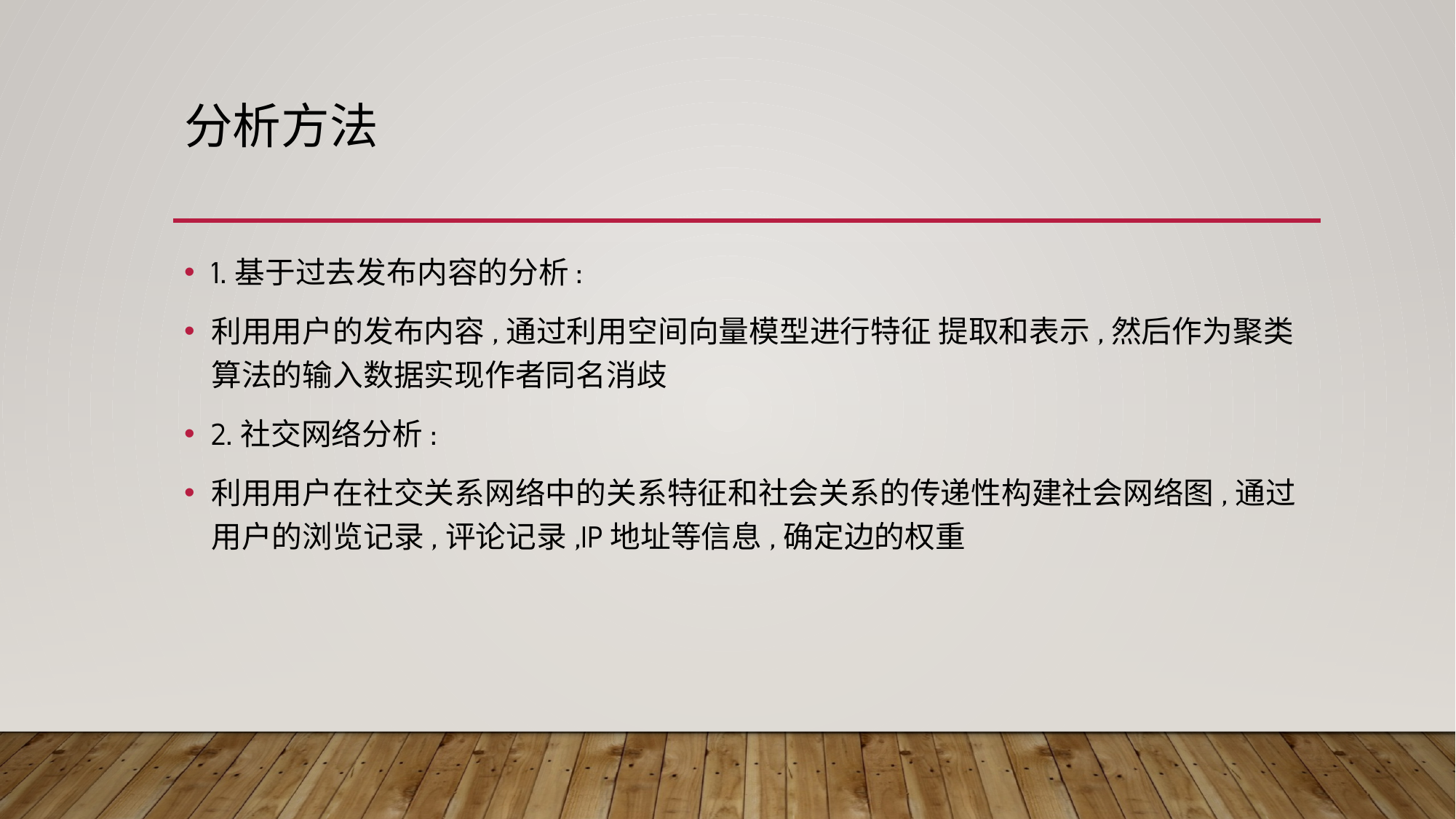

# 分析方法
1.基于过去发布内容的分析:
利用用户的发布内容,通过利用空间向量模型进行特征 提取和表示,然后作为聚类算法的输入数据实现作者同名消歧
2.社交网络分析:
利用用户在社交关系网络中的关系特征和社会关系的传递性构建社会网络图,通过用户的浏览记录,评论记录,IP地址等信息,确定边的权重